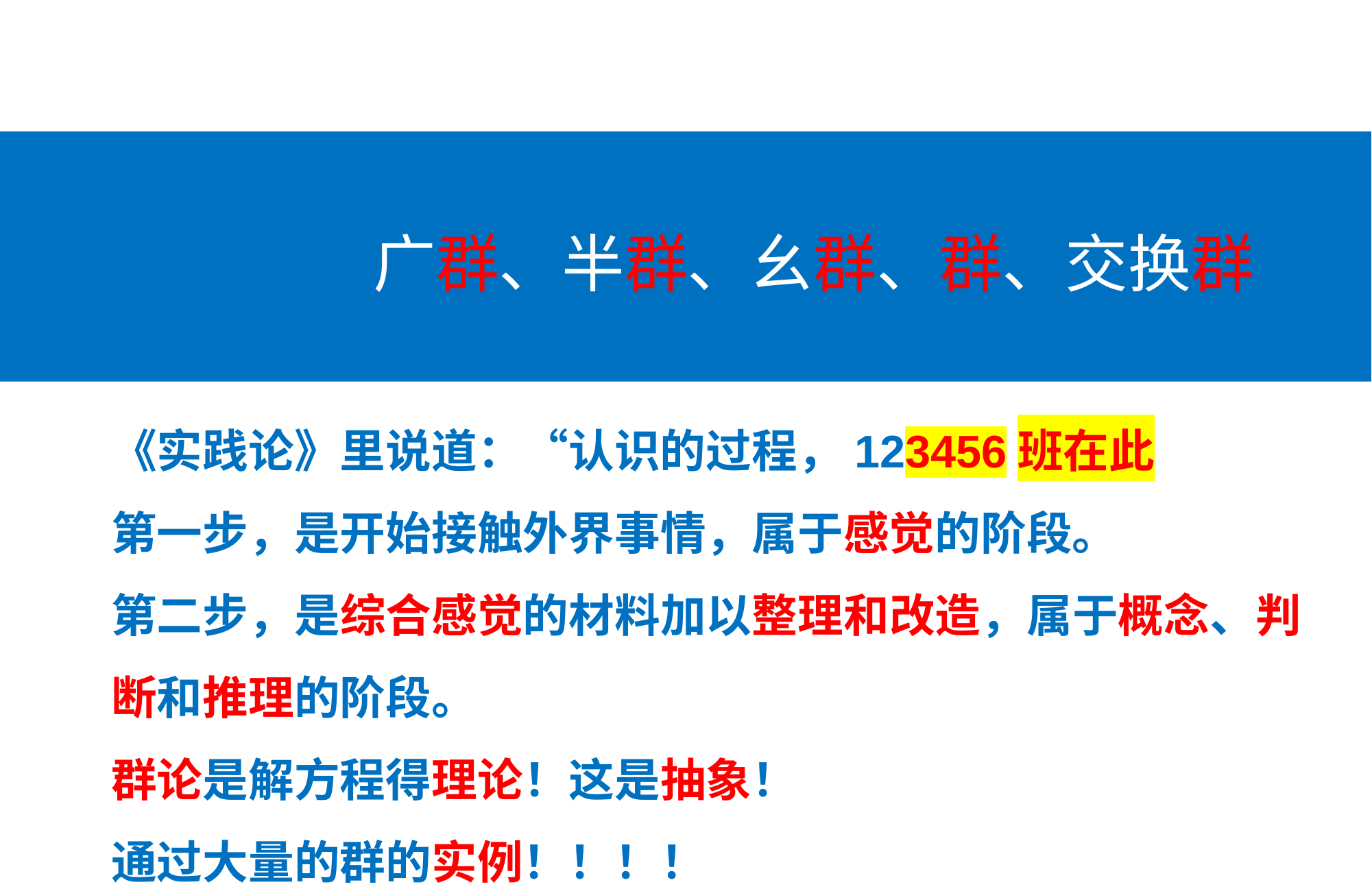

广群、半群、幺群、群、交换群
《实践论》里说道：“认识的过程，123456班在此
第一步，是开始接触外界事情，属于感觉的阶段。
第二步，是综合感觉的材料加以整理和改造，属于概念、判断和推理的阶段。
群论是解方程得理论！这是抽象！
通过大量的群的实例！！！！